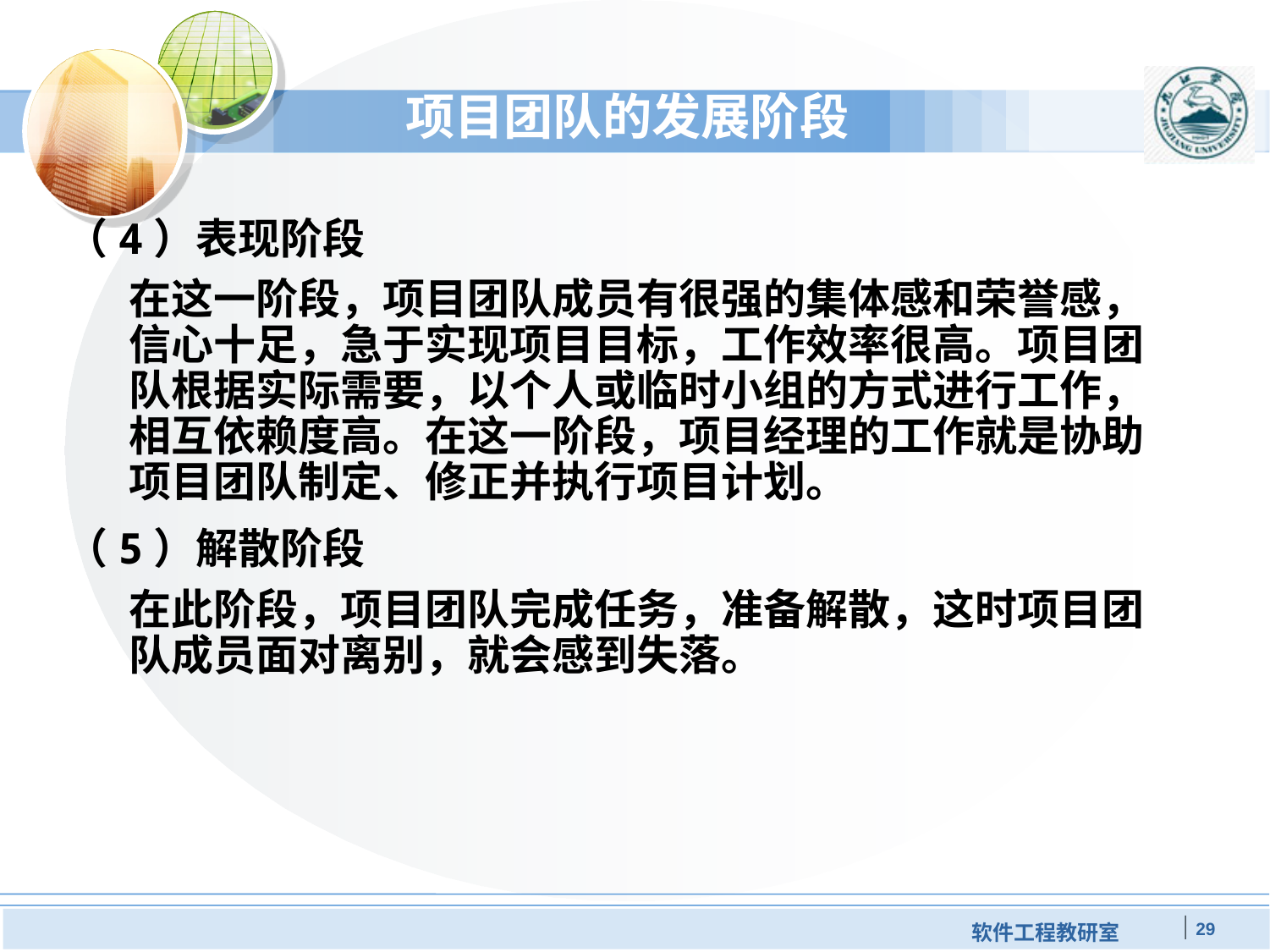

# 项目团队的发展阶段
（4）表现阶段
在这一阶段，项目团队成员有很强的集体感和荣誉感，信心十足，急于实现项目目标，工作效率很高。项目团队根据实际需要，以个人或临时小组的方式进行工作，相互依赖度高。在这一阶段，项目经理的工作就是协助项目团队制定、修正并执行项目计划。
（5）解散阶段
在此阶段，项目团队完成任务，准备解散，这时项目团队成员面对离别，就会感到失落。